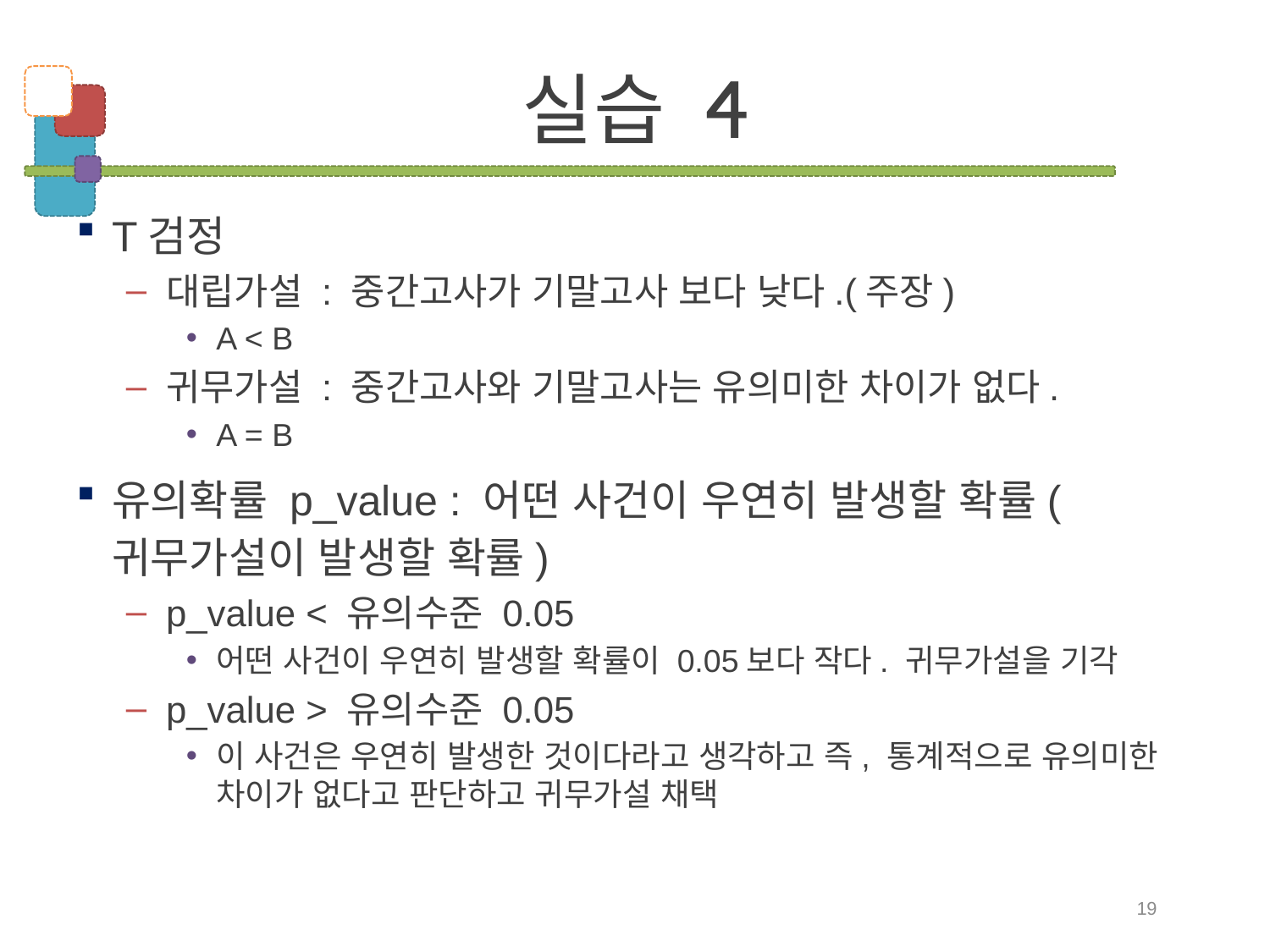

# 실습 4
T검정
대립가설 : 중간고사가 기말고사 보다 낮다.(주장)
A < B
귀무가설 : 중간고사와 기말고사는 유의미한 차이가 없다.
A = B
유의확률 p_value : 어떤 사건이 우연히 발생할 확률(귀무가설이 발생할 확률)
p_value < 유의수준 0.05
어떤 사건이 우연히 발생할 확률이 0.05보다 작다. 귀무가설을 기각
p_value > 유의수준 0.05
이 사건은 우연히 발생한 것이다라고 생각하고 즉, 통계적으로 유의미한 차이가 없다고 판단하고 귀무가설 채택
19